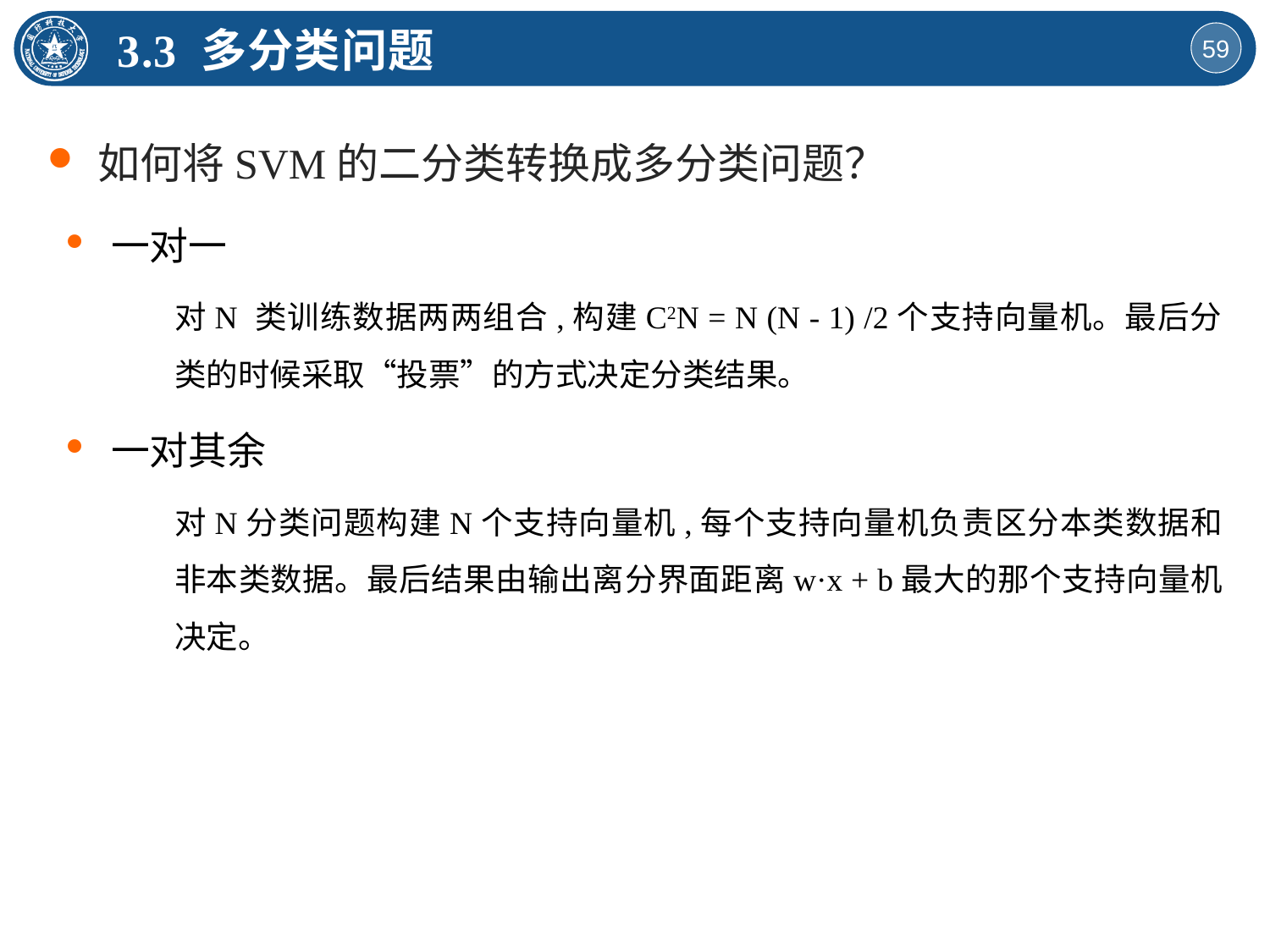

3.3 多分类问题
如何将SVM的二分类转换成多分类问题？
一对一
对N 类训练数据两两组合,构建C2N = N (N - 1) /2个支持向量机。最后分类的时候采取“投票”的方式决定分类结果。
一对其余
对N分类问题构建N个支持向量机,每个支持向量机负责区分本类数据和非本类数据。最后结果由输出离分界面距离w·x + b最大的那个支持向量机决定。